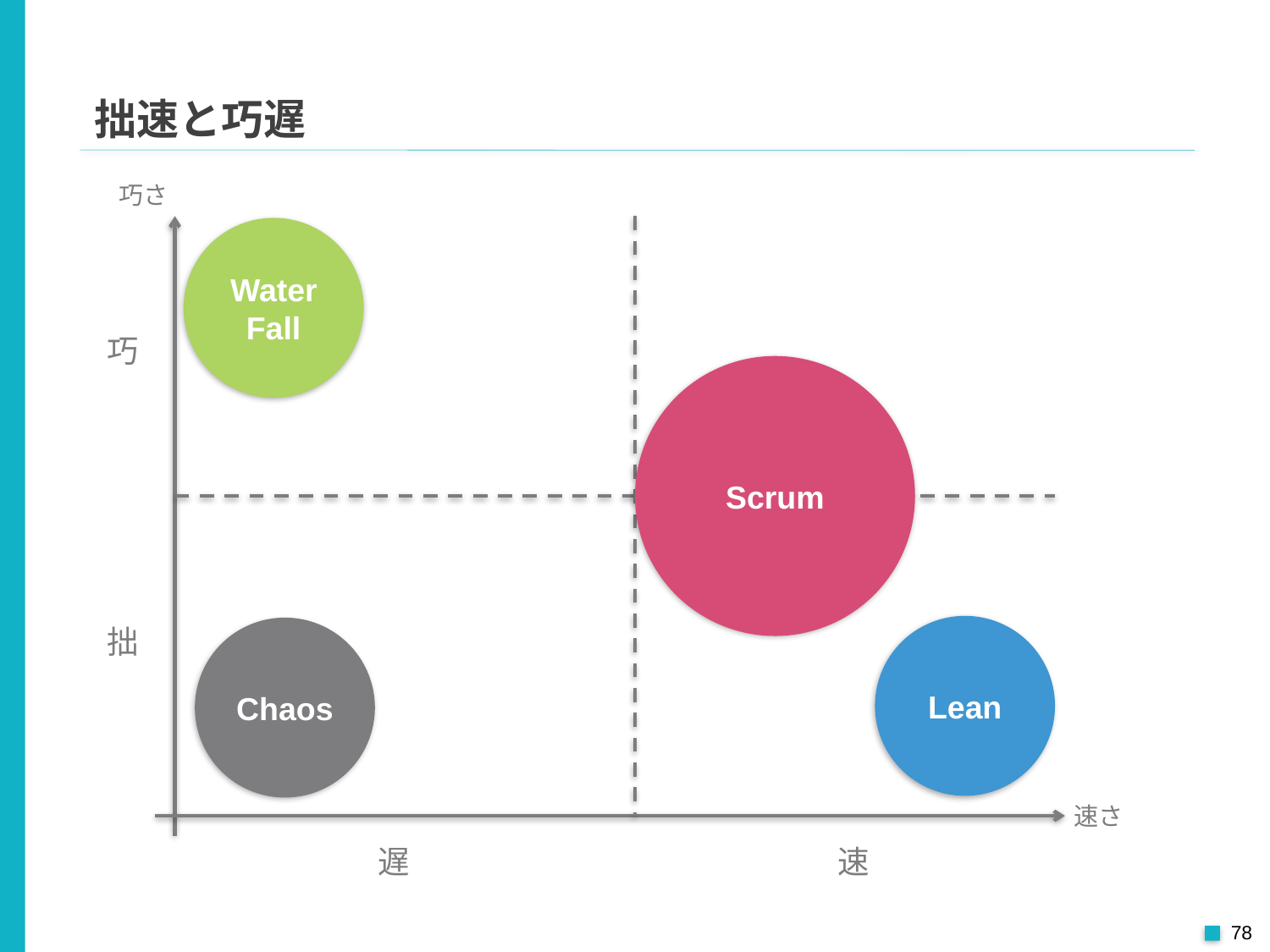

拙速と巧遅
巧さ
Water
Fall
巧
Scrum
拙
Lean
Chaos
速さ
遅
速